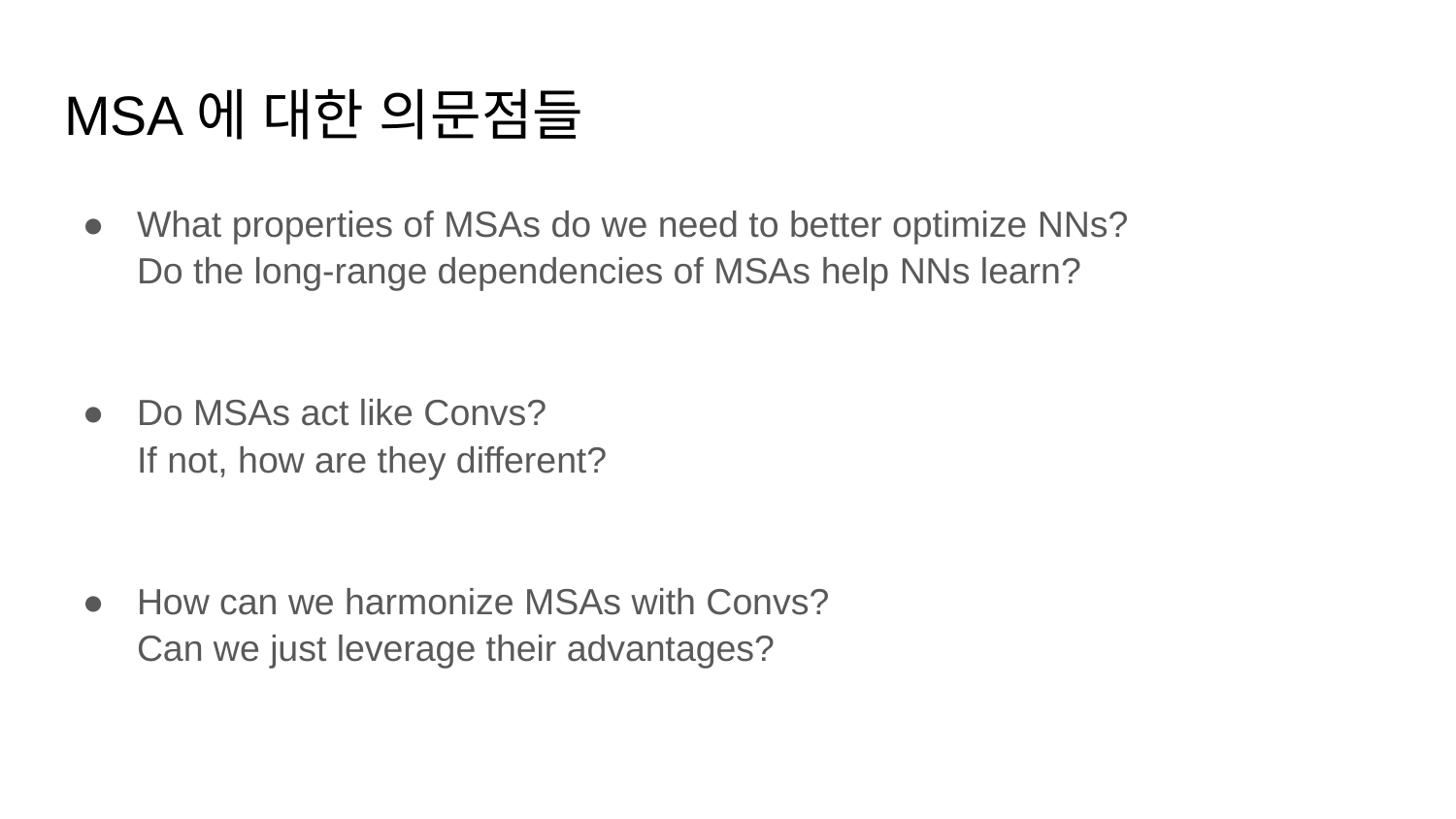

# MSA에 대한 의문점들
What properties of MSAs do we need to better optimize NNs?
Do the long-range dependencies of MSAs help NNs learn?

Do MSAs act like Convs?
If not, how are they different?

How can we harmonize MSAs with Convs?
Can we just leverage their advantages?